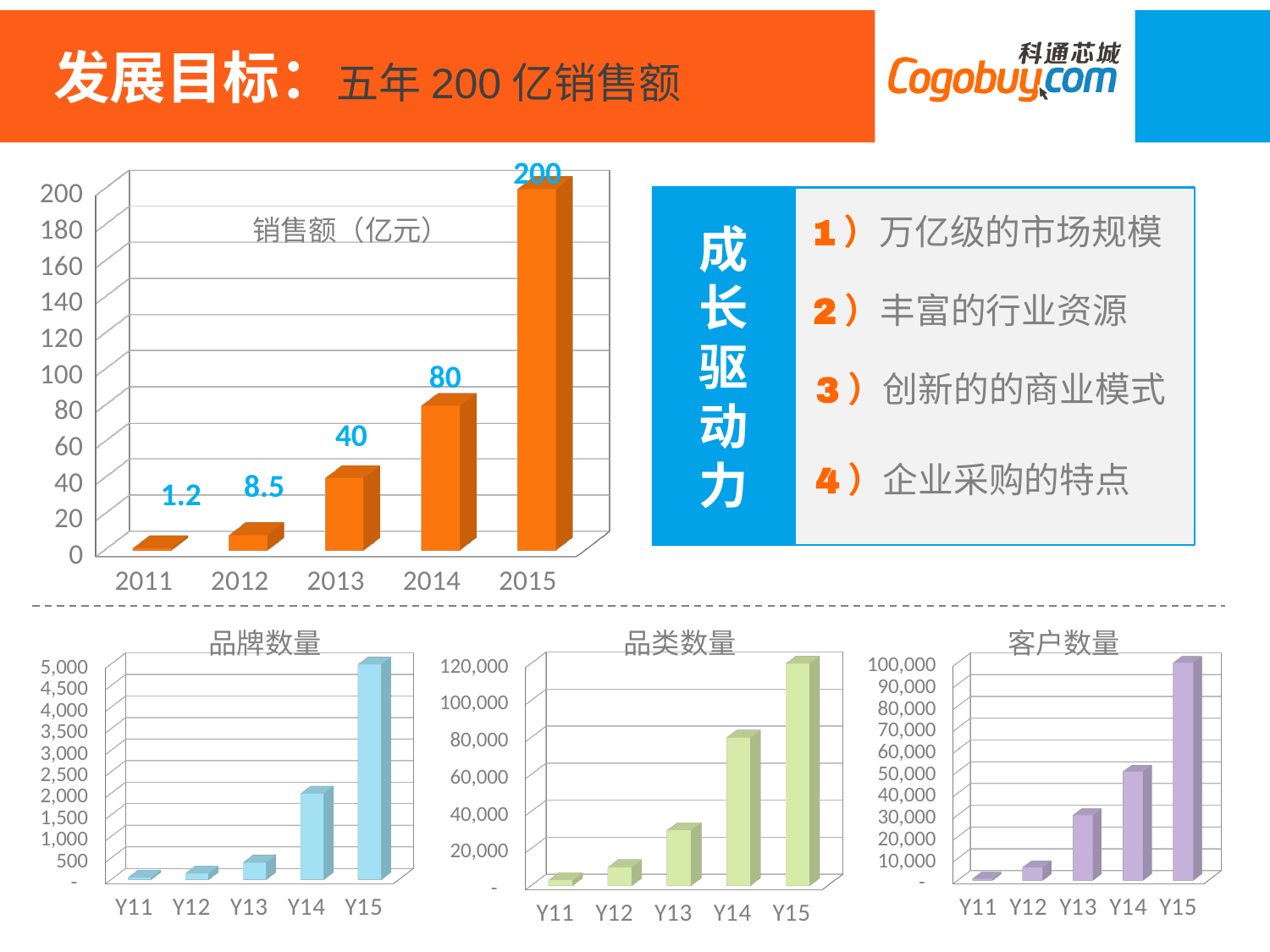

发展目标：五年200亿销售额
200

[unsupported chart]

成
长
驱
动
力

1）万亿级的市场规模
销售额（亿元）
2）丰富的行业资源
80
3）创新的的商业模式
40
4）企业采购的特点
8.5
1.2
品牌数量
品类数量
客户数量

[unsupported chart]

[unsupported chart]

[unsupported chart]